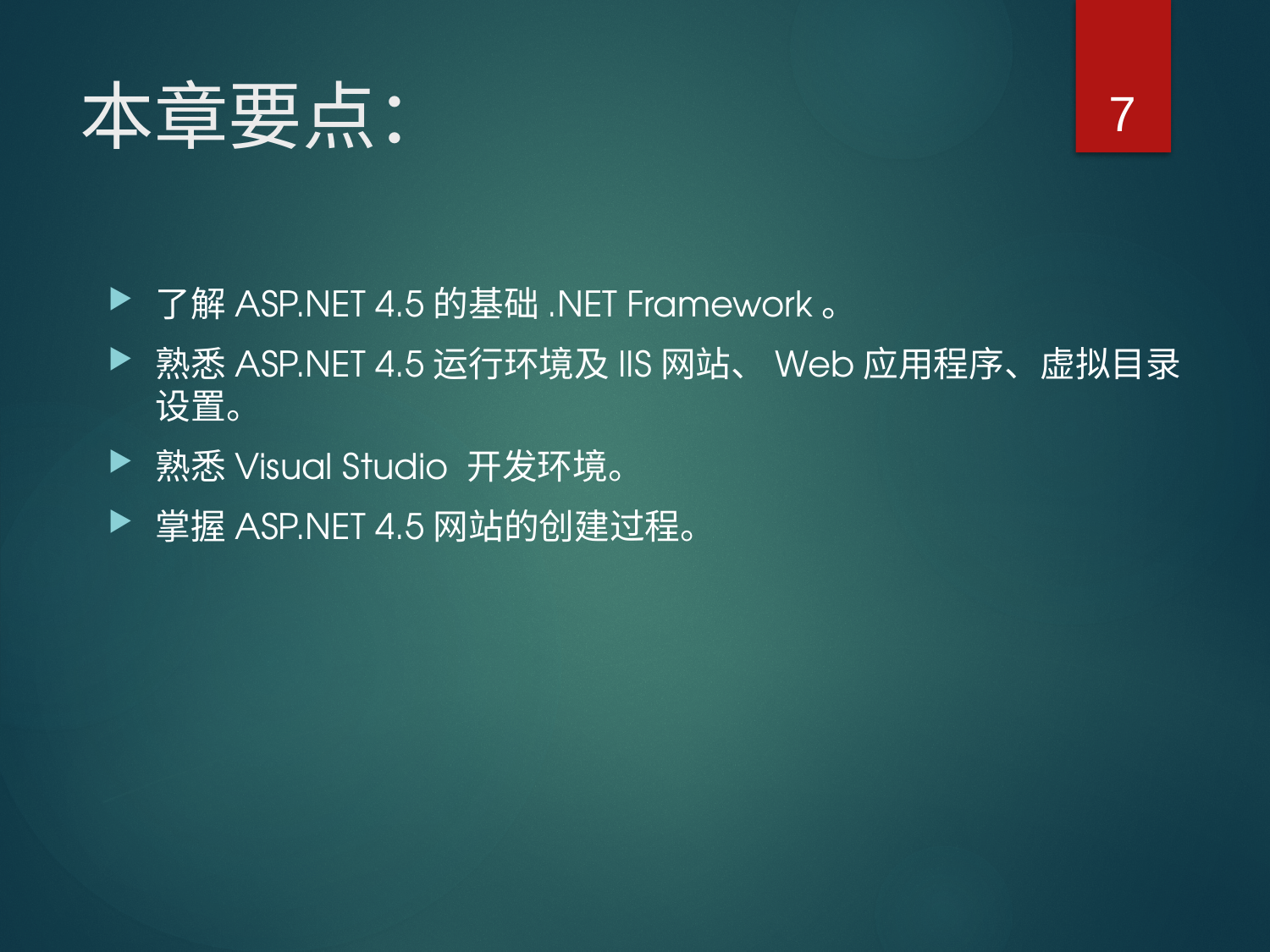

7
# 本章要点：
了解ASP.NET 4.5的基础.NET Framework。
熟悉ASP.NET 4.5运行环境及IIS网站、Web应用程序、虚拟目录设置。
熟悉Visual Studio 开发环境。
掌握ASP.NET 4.5网站的创建过程。